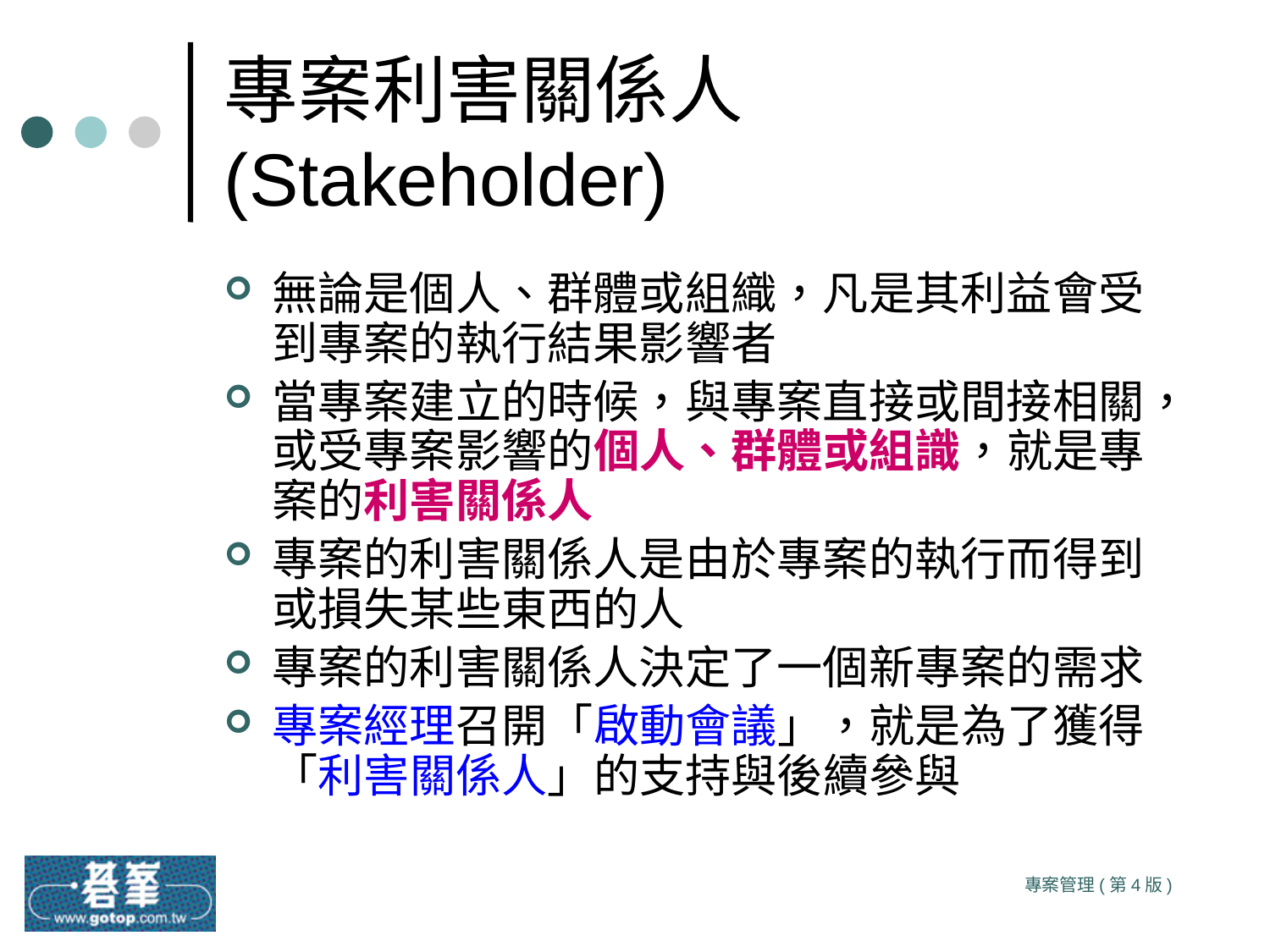

# 專案利害關係人(Stakeholder)
無論是個人、群體或組織，凡是其利益會受到專案的執行結果影響者
當專案建立的時候，與專案直接或間接相關，或受專案影響的個人、群體或組識，就是專案的利害關係人
專案的利害關係人是由於專案的執行而得到或損失某些東西的人
專案的利害關係人決定了一個新專案的需求
專案經理召開「啟動會議」，就是為了獲得「利害關係人」的支持與後續參與
專案管理(第4版)